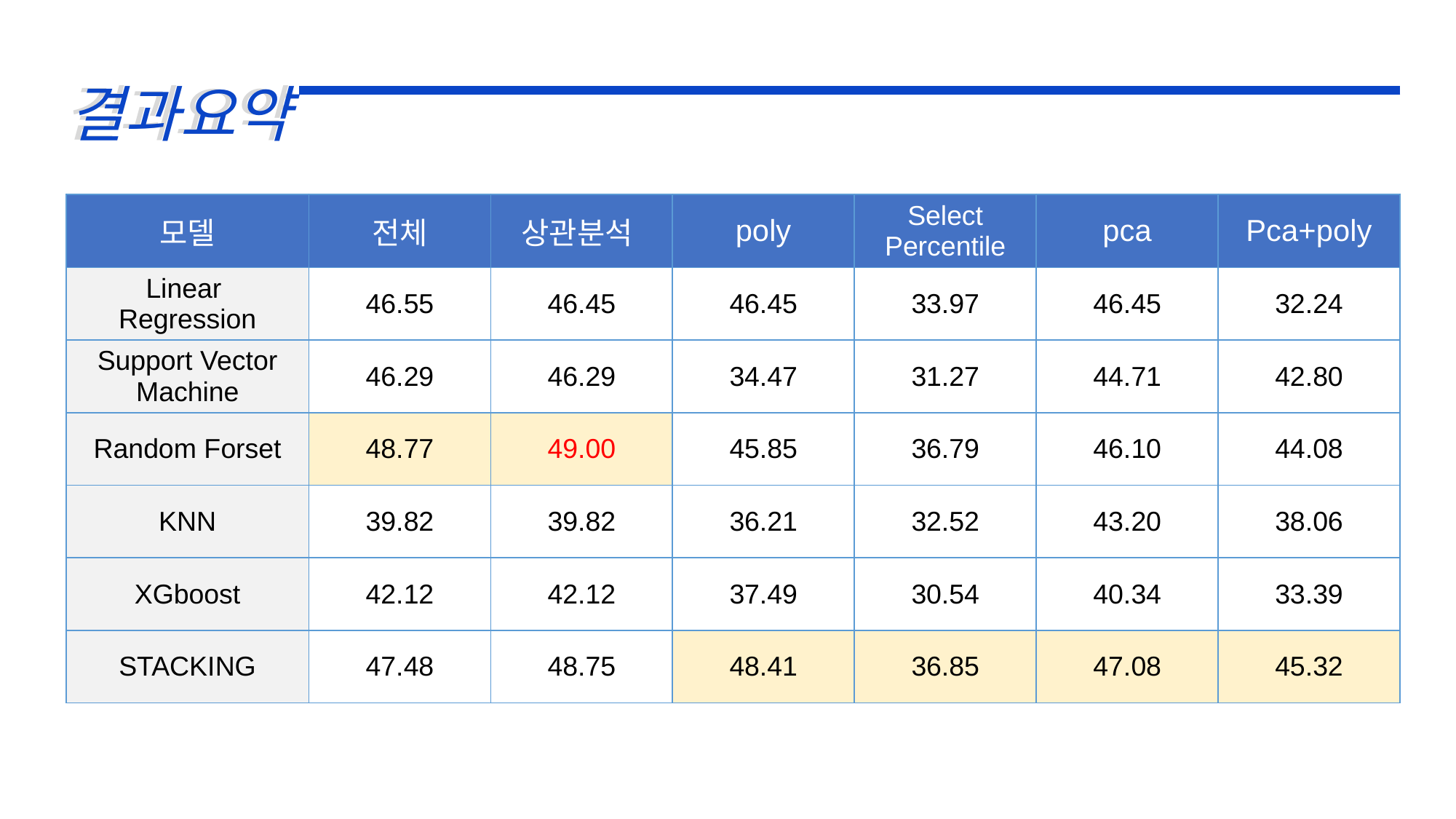

결과요약
결과요약
| 모델 | 전체 | 상관분석 | poly | Select Percentile | pca | Pca+poly |
| --- | --- | --- | --- | --- | --- | --- |
| Linear Regression | 46.55 | 46.45 | 46.45 | 33.97 | 46.45 | 32.24 |
| Support Vector Machine | 46.29 | 46.29 | 34.47 | 31.27 | 44.71 | 42.80 |
| Random Forset | 48.77 | 49.00 | 45.85 | 36.79 | 46.10 | 44.08 |
| KNN | 39.82 | 39.82 | 36.21 | 32.52 | 43.20 | 38.06 |
| XGboost | 42.12 | 42.12 | 37.49 | 30.54 | 40.34 | 33.39 |
| STACKING | 47.48 | 48.75 | 48.41 | 36.85 | 47.08 | 45.32 |